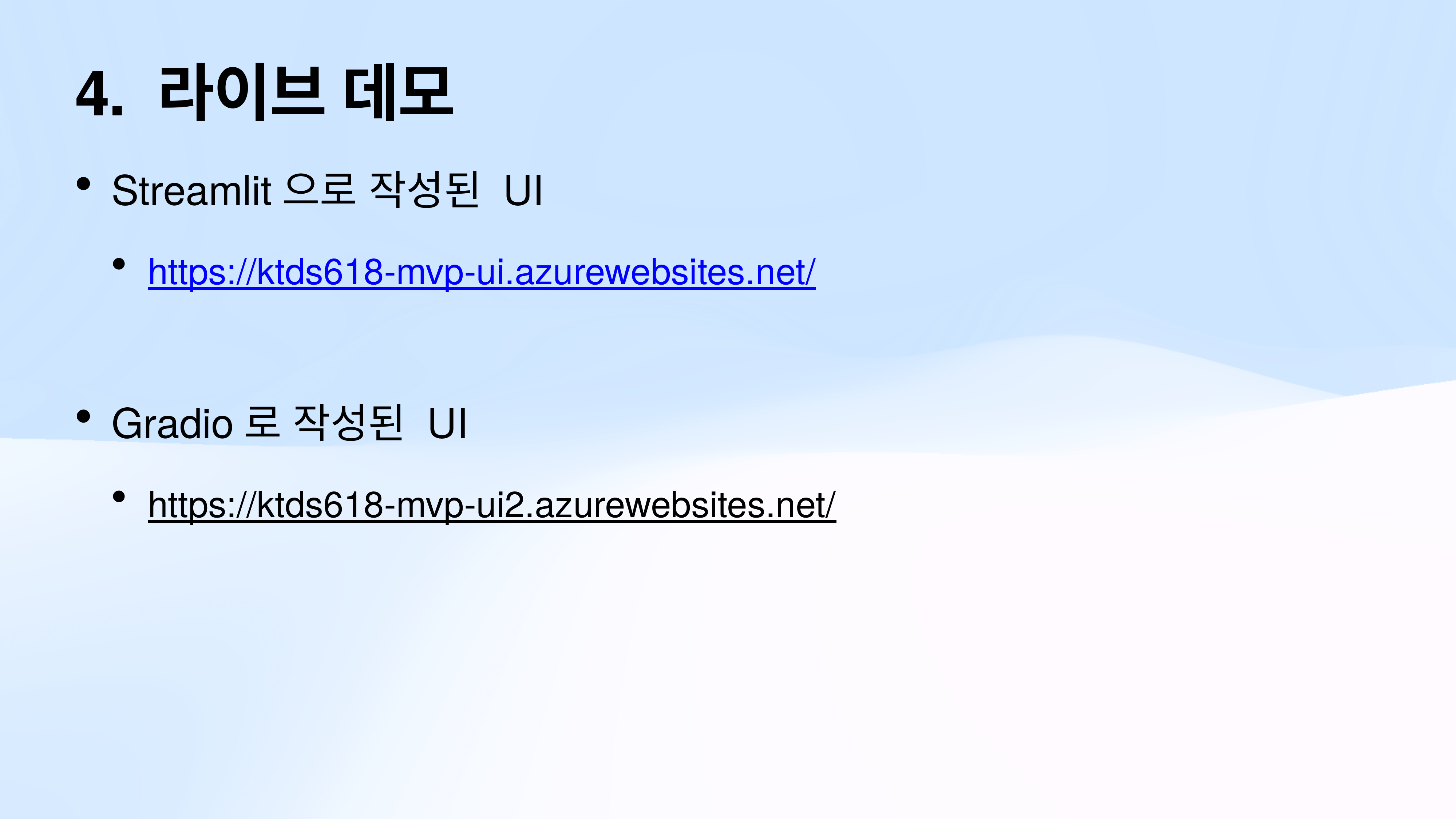

# 4. 라이브 데모
Streamlit으로 작성된 UI
https://ktds618-mvp-ui.azurewebsites.net/

Gradio로 작성된 UI
https://ktds618-mvp-ui2.azurewebsites.net/